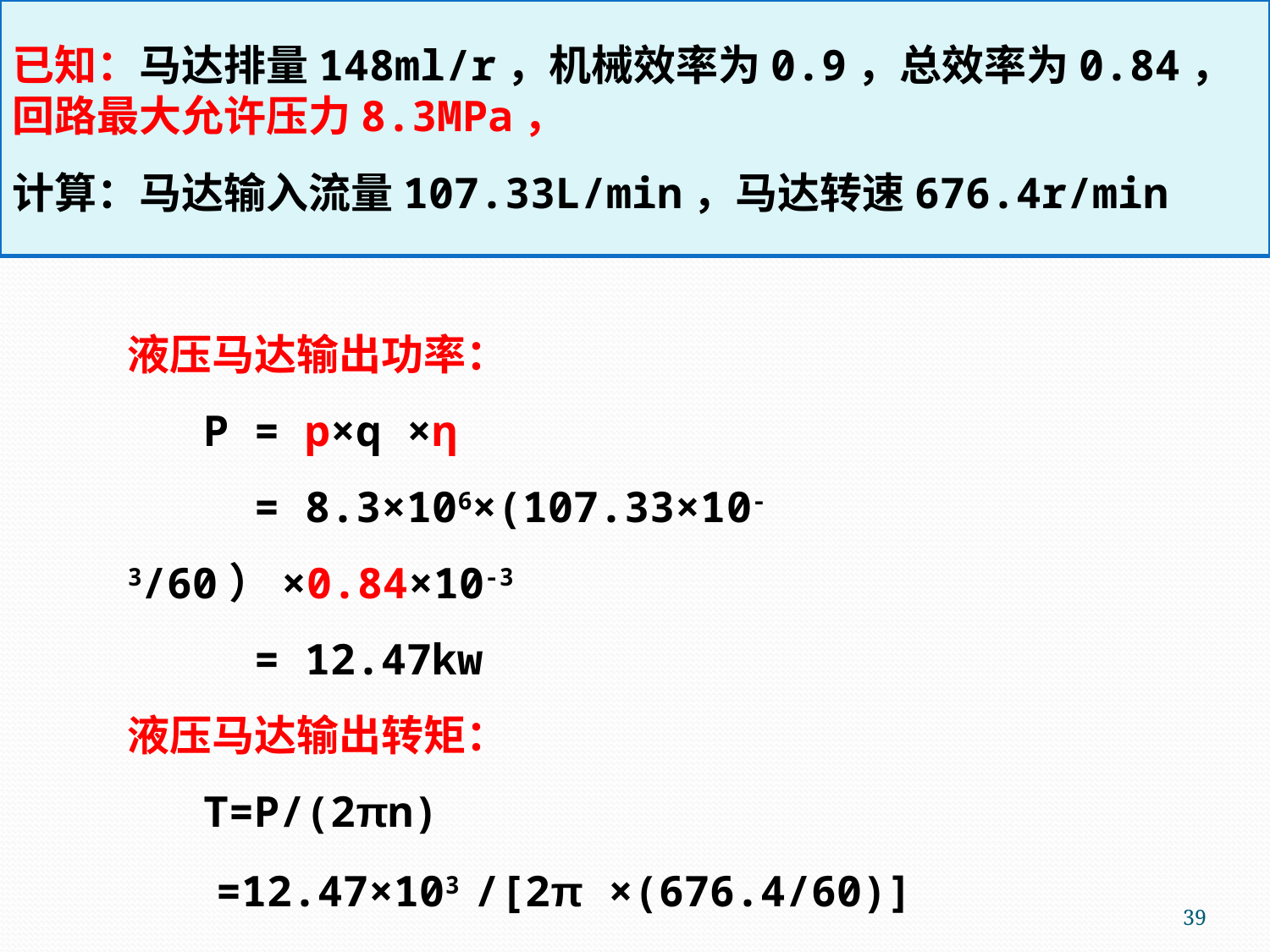

已知：马达排量148ml/r，机械效率为0.9，总效率为0.84，回路最大允许压力8.3MPa，
计算：马达输入流量107.33L/min，马达转速676.4r/min
液压马达输出功率：
   P = p×q ×η
     = 8.3×106×(107.33×10-3/60）×0.84×10-3
     = 12.47kw
液压马达输出转矩：
   T=P/(2πn)
      =12.47×103 /[2π ×(676.4/60)]
    = 176 Nm
39